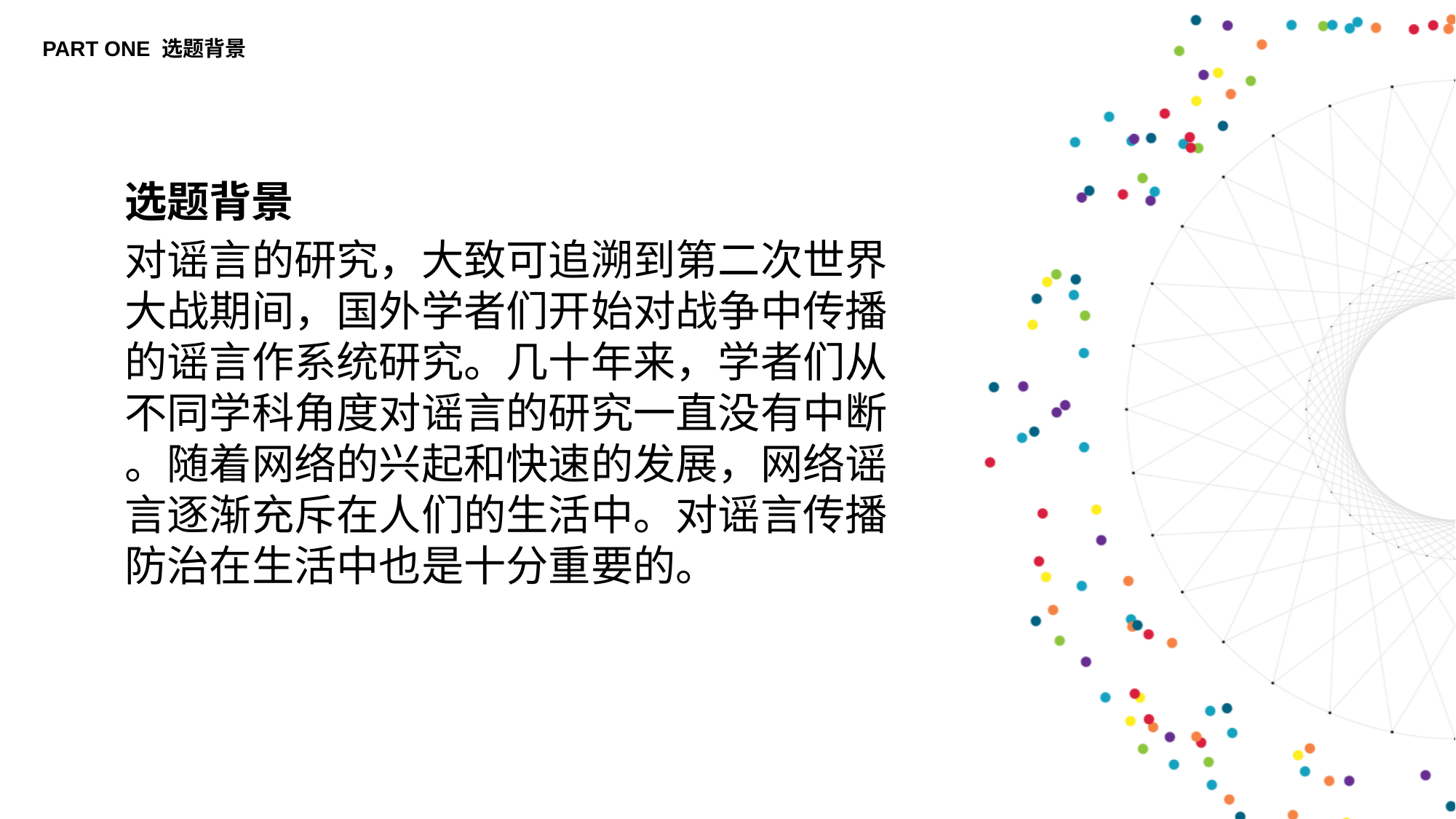

PART ONE 选题背景
选题背景
对谣言的研究，大致可追溯到第二次世界
大战期间，国外学者们开始对战争中传播
的谣言作系统研究。几十年来，学者们从
不同学科角度对谣言的研究一直没有中断
。随着网络的兴起和快速的发展，网络谣
言逐渐充斥在人们的生活中。对谣言传播
防治在生活中也是十分重要的。